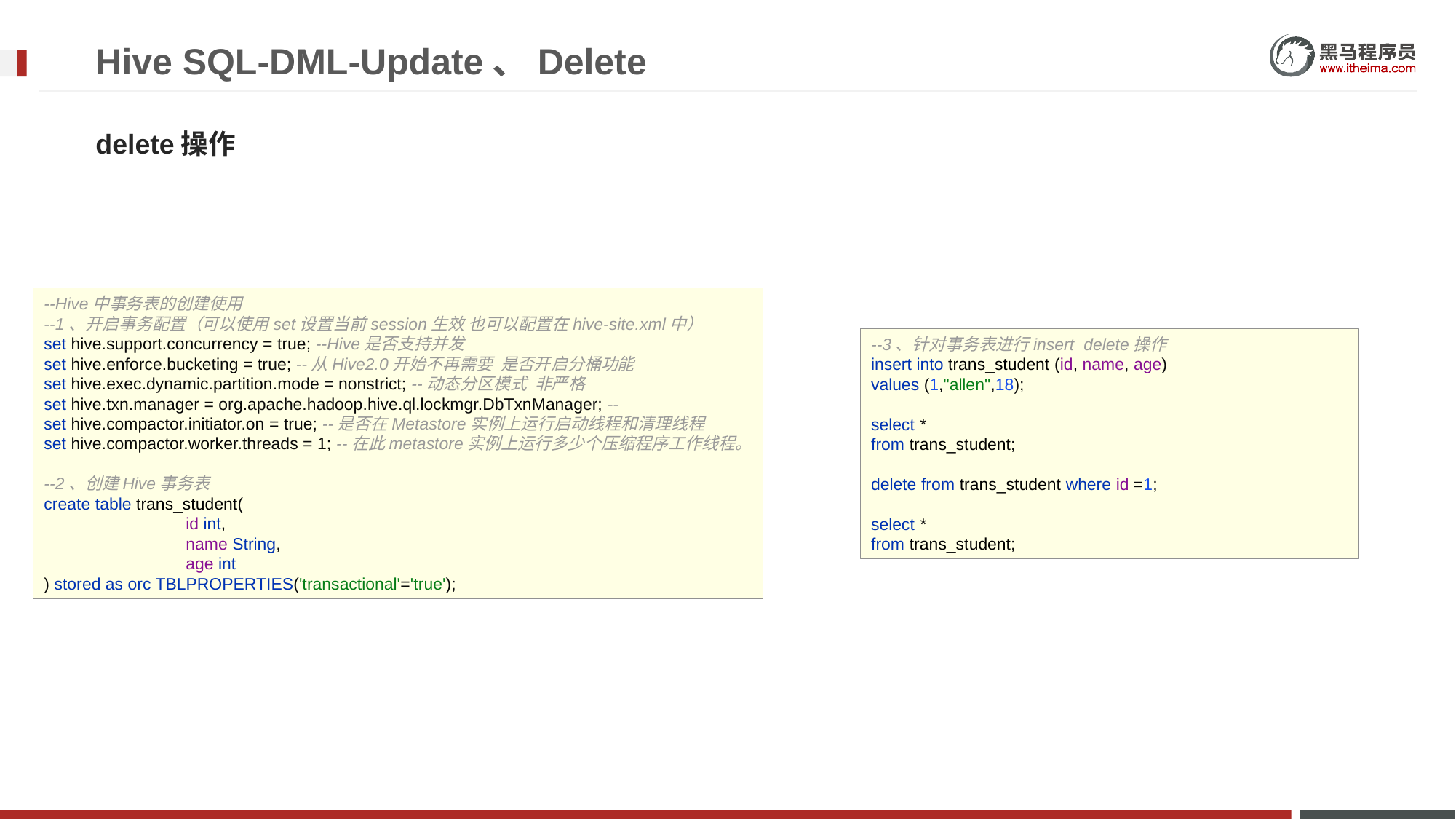

# Hive SQL-DML-Update、Delete
delete操作
--Hive中事务表的创建使用
--1、开启事务配置（可以使用set设置当前session生效 也可以配置在hive-site.xml中）
set hive.support.concurrency = true; --Hive是否支持并发
set hive.enforce.bucketing = true; --从Hive2.0开始不再需要  是否开启分桶功能
set hive.exec.dynamic.partition.mode = nonstrict; --动态分区模式  非严格
set hive.txn.manager = org.apache.hadoop.hive.ql.lockmgr.DbTxnManager; --
set hive.compactor.initiator.on = true; --是否在Metastore实例上运行启动线程和清理线程
set hive.compactor.worker.threads = 1; --在此metastore实例上运行多少个压缩程序工作线程。
--2、创建Hive事务表
create table trans_student(
                              id int,
                              name String,
                              age int
) stored as orc TBLPROPERTIES('transactional'='true');
--3、针对事务表进行insert  delete操作
insert into trans_student (id, name, age)
values (1,"allen",18);
select *
from trans_student;
delete from trans_student where id =1;
select *
from trans_student;